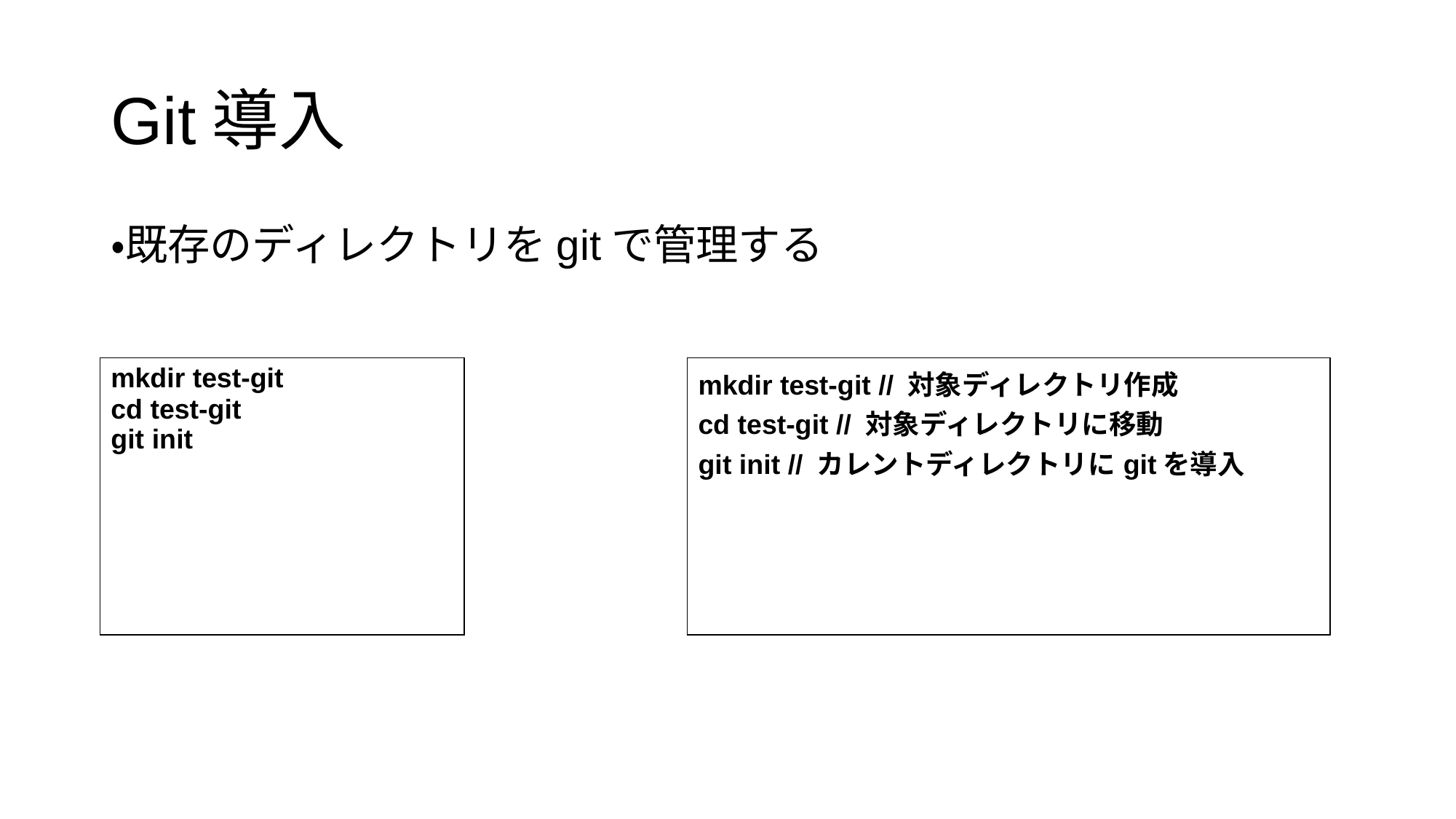

# Git導入
・既存のディレクトリをgitで管理する
| mkdir test-git cd test-git git init |
| --- |
| mkdir test-git // 対象ディレクトリ作成 cd test-git // 対象ディレクトリに移動 git init // カレントディレクトリにgitを導入 |
| --- |